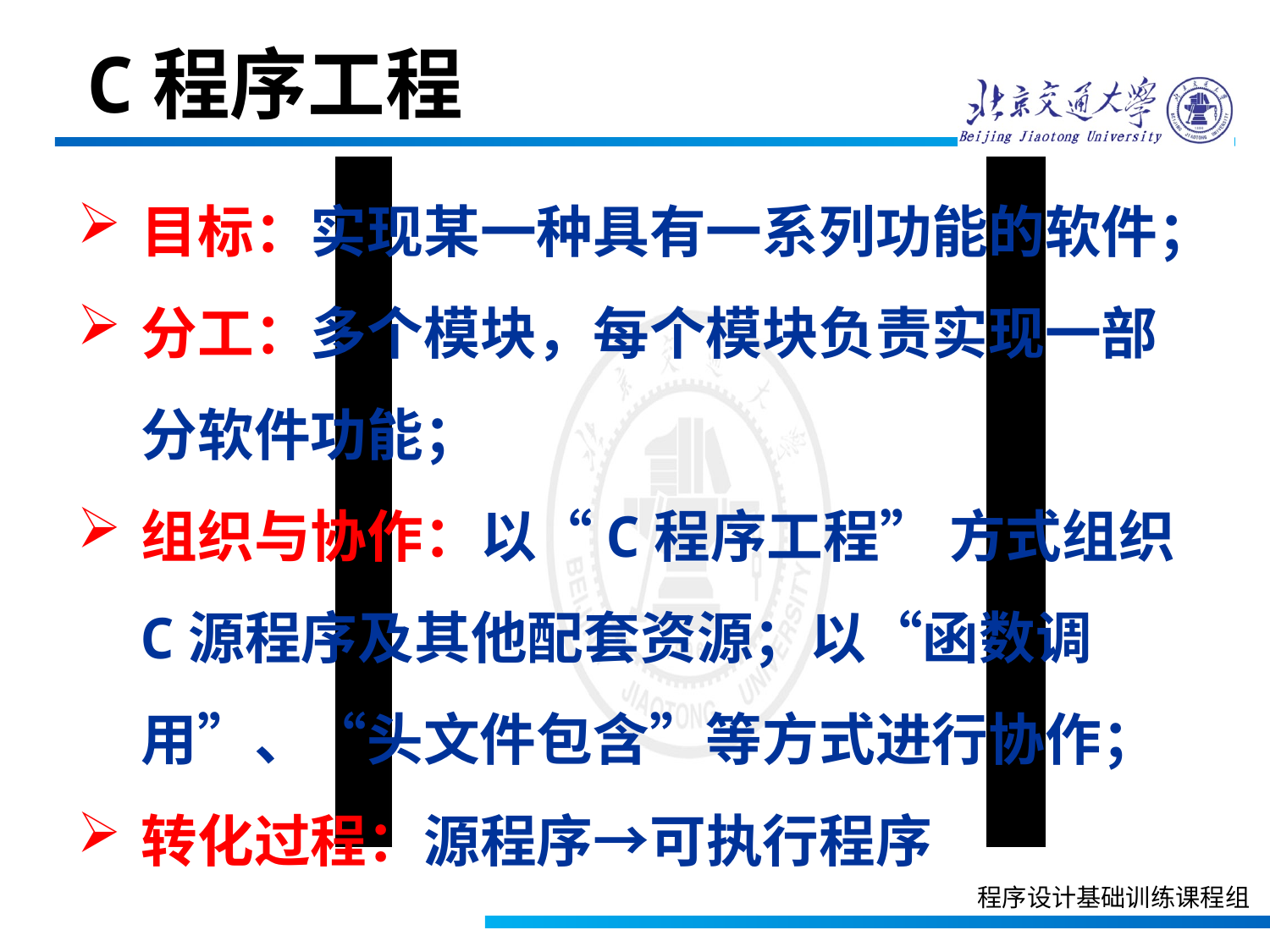

C程序工程
目标：实现某一种具有一系列功能的软件；
分工：多个模块，每个模块负责实现一部分软件功能；
组织与协作：以“C程序工程” 方式组织C源程序及其他配套资源；以“函数调用”、“头文件包含”等方式进行协作；
转化过程：源程序→可执行程序
程序设计基础训练课程组